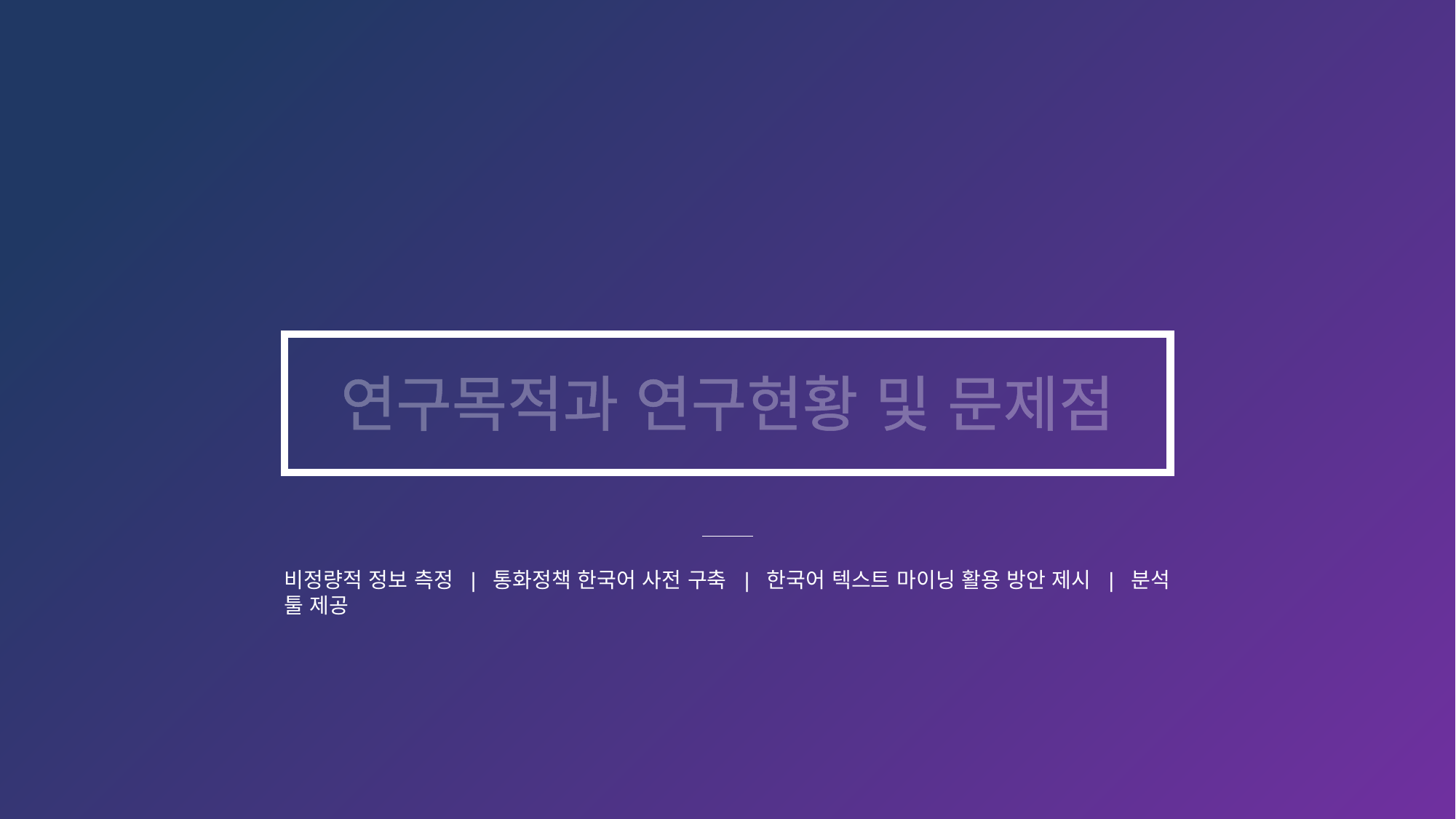

연구목적과 연구현황 및 문제점
비정량적 정보 측정  |  통화정책 한국어 사전 구축  |  한국어 텍스트 마이닝 활용 방안 제시  |  분석 툴 제공